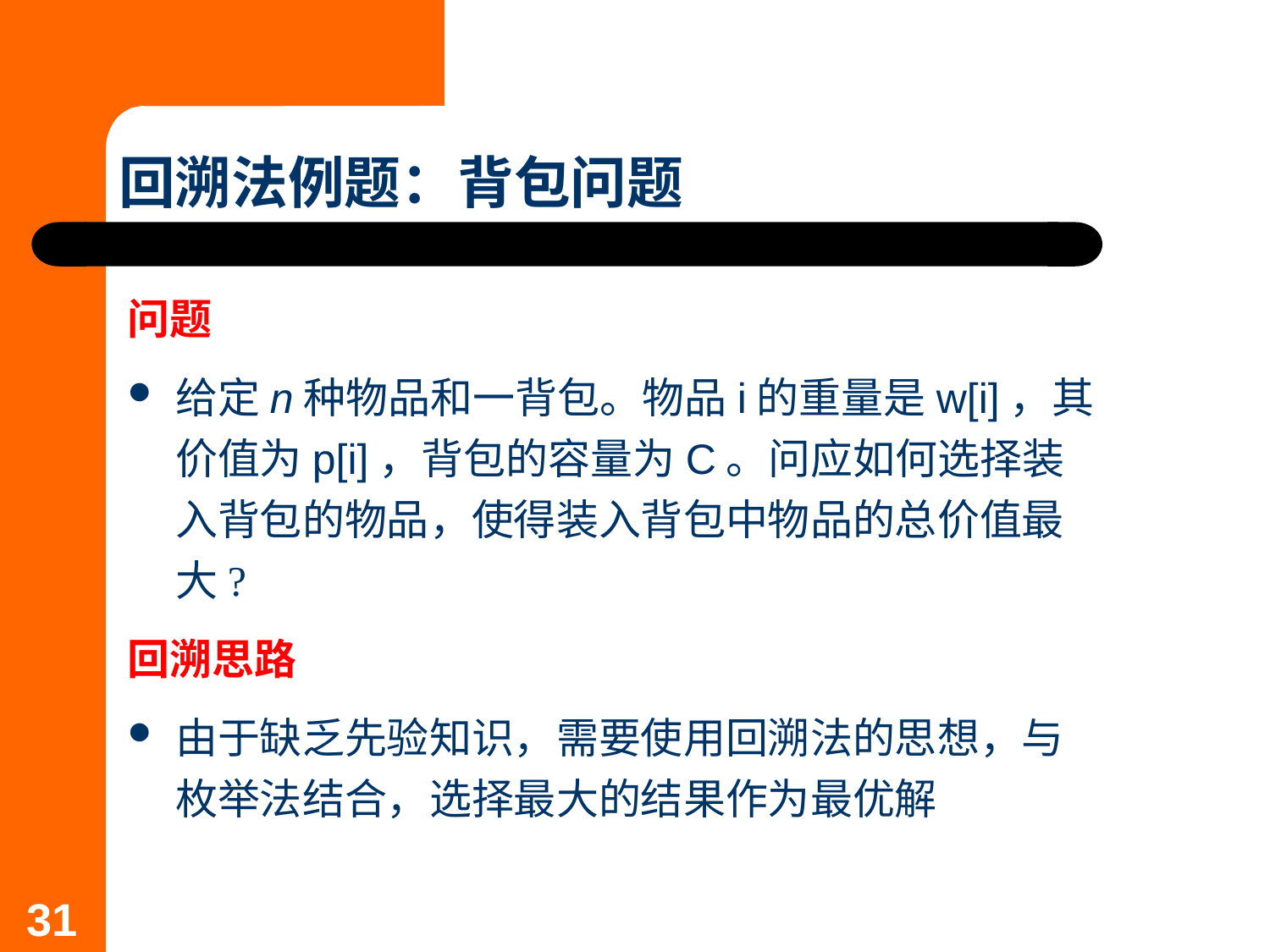

# 回溯法例题：背包问题
问题
给定n种物品和一背包。物品i的重量是w[i]，其价值为p[i]，背包的容量为C。问应如何选择装入背包的物品，使得装入背包中物品的总价值最大?
回溯思路
由于缺乏先验知识，需要使用回溯法的思想，与枚举法结合，选择最大的结果作为最优解

31